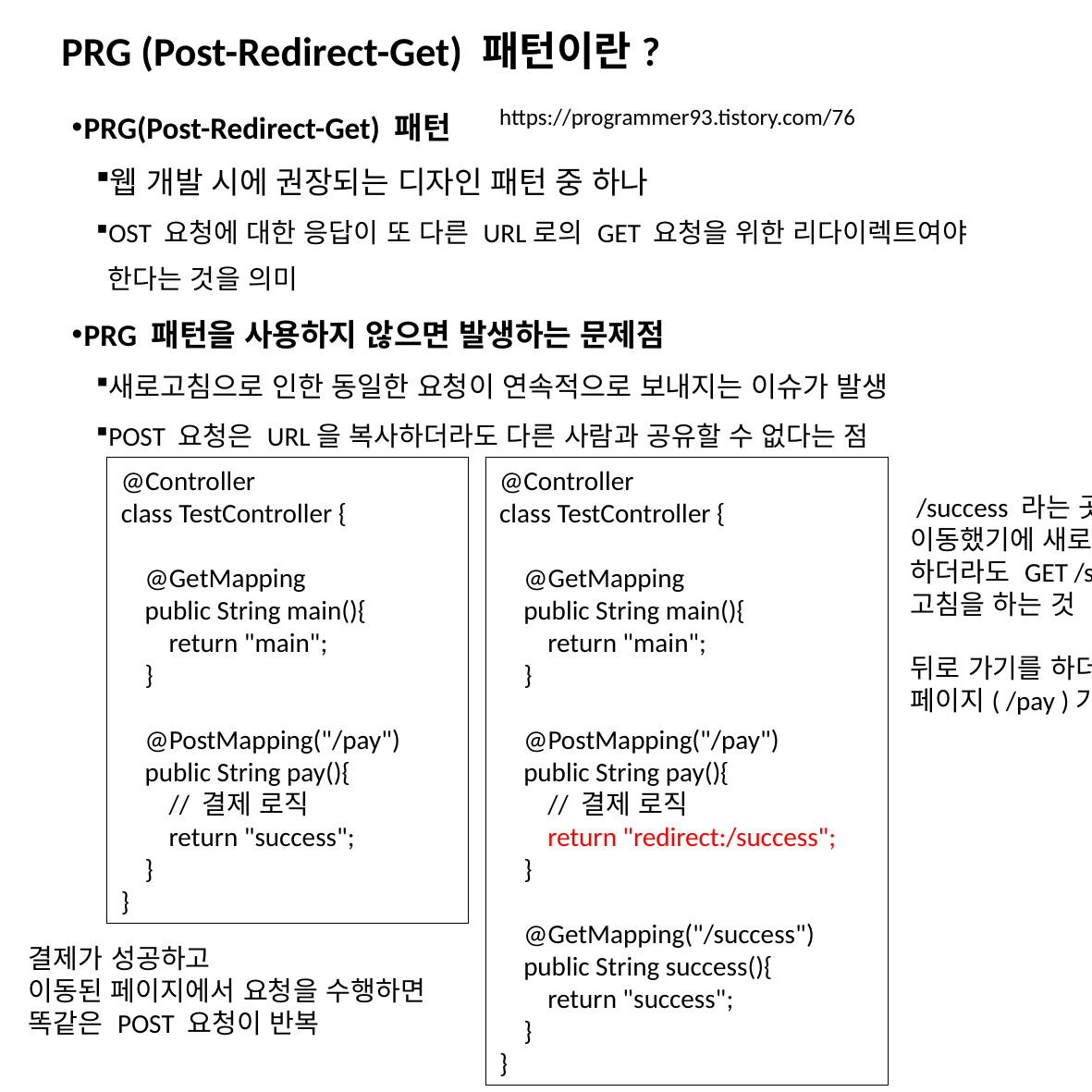

# PRG (Post-Redirect-Get) 패턴이란?
PRG(Post-Redirect-Get) 패턴
웹 개발 시에 권장되는 디자인 패턴 중 하나
OST 요청에 대한 응답이 또 다른 URL로의 GET 요청을 위한 리다이렉트여야 한다는 것을 의미
PRG 패턴을 사용하지 않으면 발생하는 문제점
새로고침으로 인한 동일한 요청이 연속적으로 보내지는 이슈가 발생
POST 요청은 URL을 복사하더라도 다른 사람과 공유할 수 없다는 점
https://programmer93.tistory.com/76
@Controller
class TestController {

    @GetMapping
    public String main(){
        return "main";
    }

    @PostMapping("/pay")
    public String pay(){
        // 결제 로직
        return "success";
    }
}
@Controller
class TestController {

    @GetMapping
    public String main(){
        return "main";
    }

    @PostMapping("/pay")
    public String pay(){
        // 결제 로직
        return "redirect:/success";
    }

    @GetMapping("/success")
    public String success(){
        return "success";
    }
}
 /success 라는 곳으로 이동했기에 새로고침을 하더라도 GET /success로 새로 고침을 하는 것

뒤로 가기를 하더라도 해당 페이지( /pay )가 나오지 않음
결제가 성공하고
이동된 페이지에서 요청을 수행하면
똑같은 POST 요청이 반복